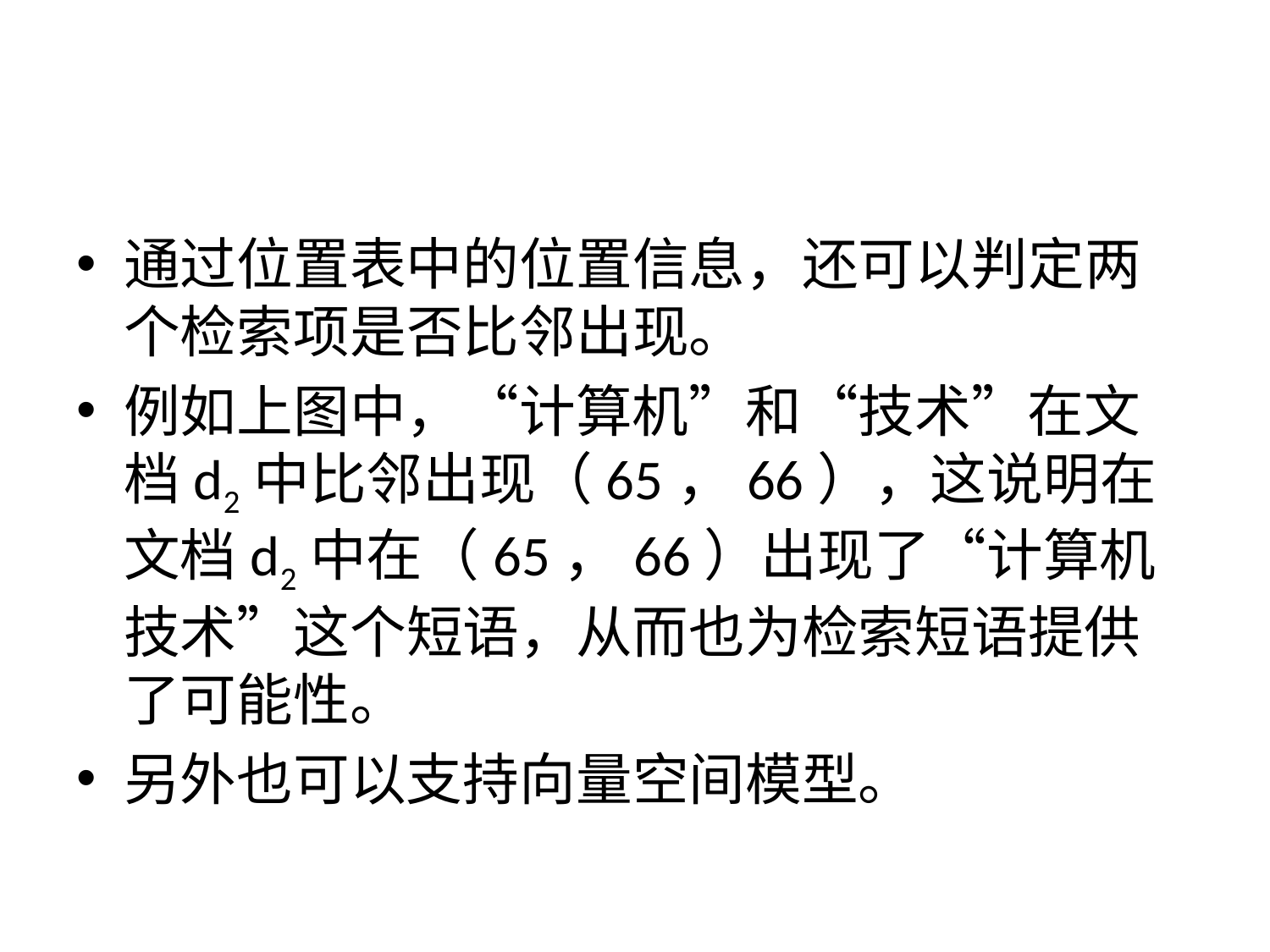

#
通过位置表中的位置信息，还可以判定两个检索项是否比邻出现。
例如上图中，“计算机”和“技术”在文档d2中比邻出现（65，66），这说明在文档d2中在（65，66）出现了“计算机技术”这个短语，从而也为检索短语提供了可能性。
另外也可以支持向量空间模型。